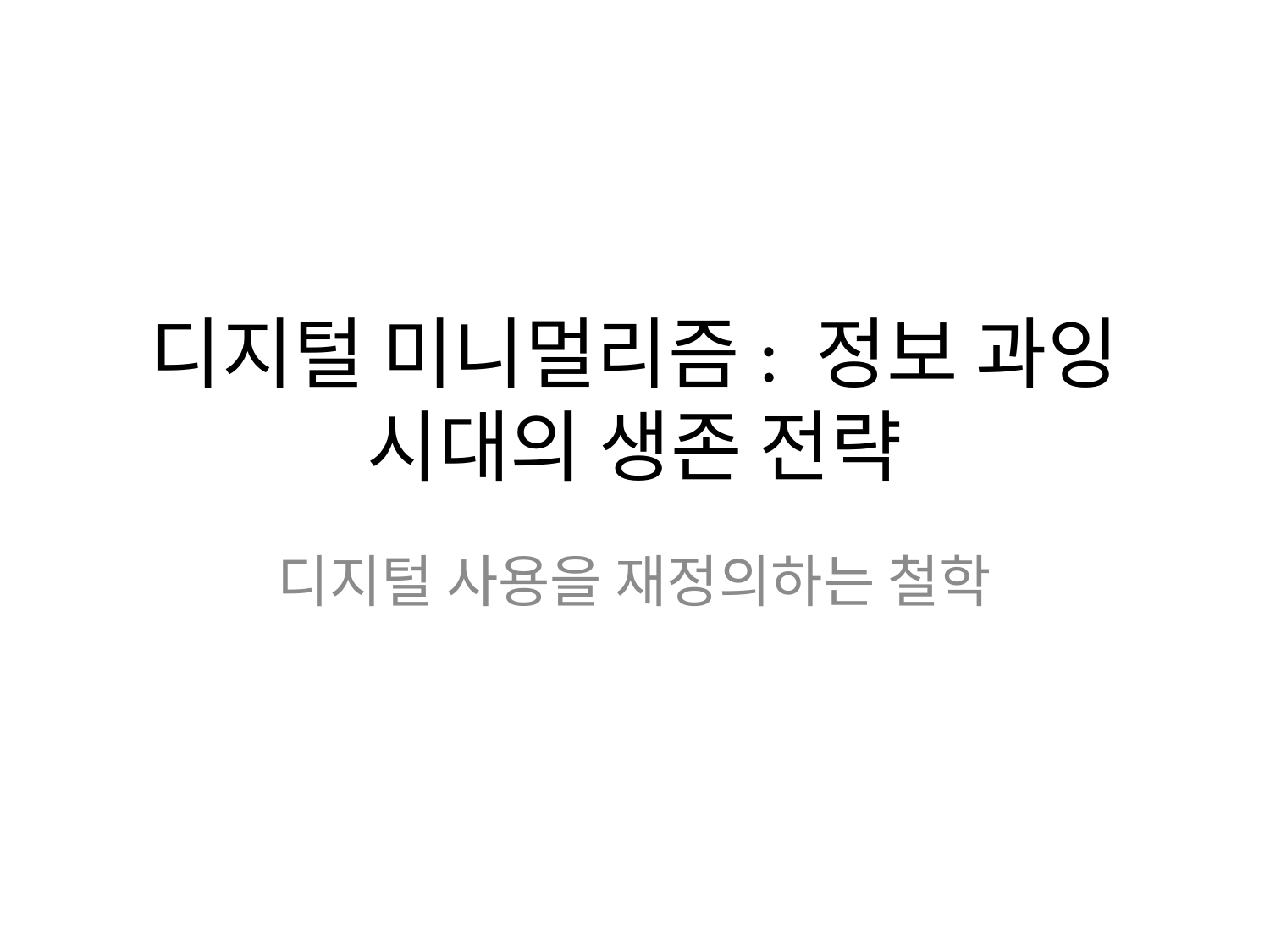

# 디지털 미니멀리즘: 정보 과잉 시대의 생존 전략
디지털 사용을 재정의하는 철학